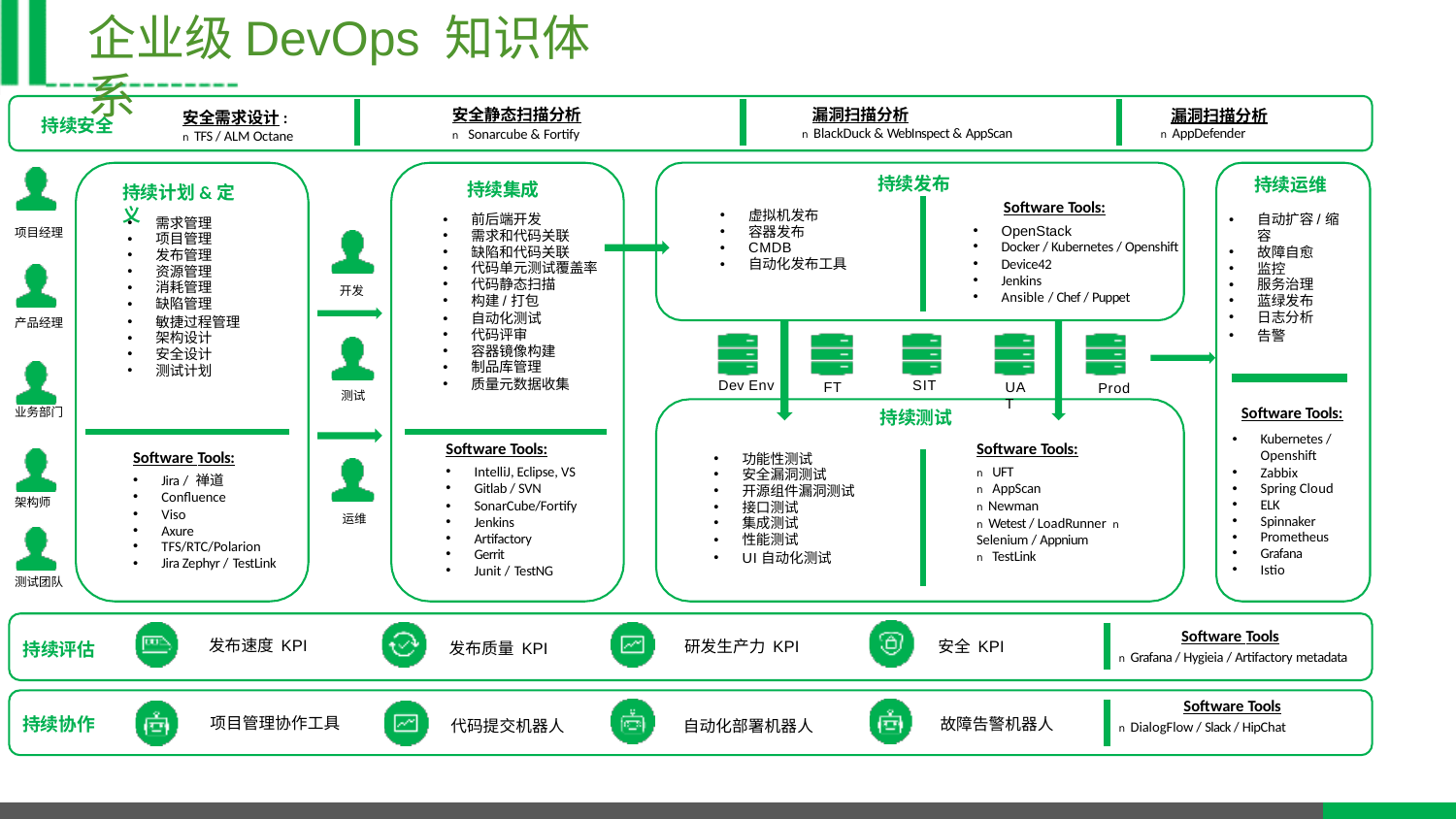

# 企业级DevOps 知识体系

安全静态扫描分析
n  Sonarcube & Fortify
漏洞扫描分析
n BlackDuck & WebInspect & AppScan
漏洞扫描分析
n AppDefender
安全需求设计:
n TFS / ALM Octane
持续安全

持续发布
持续运维
持续集成
前后端开发
需求和代码关联
缺陷和代码关联
代码单元测试覆盖率
代码静态扫描
构建/打包
自动化测试
代码评审
容器镜像构建
制品库管理
质量元数据收集
持续计划&定义
Software Tools:
OpenStack
Docker / Kubernetes / Openshift
Device42
Jenkins
Ansible / Chef / Puppet

虚拟机发布
容器发布
CMDB
自动化发布工具
自动扩容/缩容
故障自愈
监控
服务治理
蓝绿发布
日志分析
告警
需求管理
项目管理
发布管理
资源管理
消耗管理
缺陷管理
敏捷过程管理
架构设计
安全设计
测试计划
项目经理

开发

产品经理

Dev Env
SIT
UAT
FT
Prod

测试
Software Tools:
Kubernetes /  Openshift
Zabbix
Spring Cloud
ELK
Spinnaker
Prometheus
Grafana
Istio

业务部门
持续测试

Software Tools:
IntelliJ, Eclipse, VS
Gitlab / SVN
SonarCube/Fortify
Jenkins
Artifactory
Gerrit
Junit / TestNG
Software Tools:
n UFT
n AppScan
n Newman
n Wetest / LoadRunner  n Selenium / Appnium
n TestLink

Software Tools:
功能性测试
安全漏洞测试
开源组件漏洞测试
接口测试
集成测试
性能测试
UI自动化测试

Jira / 禅道
Confluence
Viso
Axure
TFS/RTC/Polarion
Jira Zephyr / TestLink
架构师
运维

测试团队

Software Tools
n Grafana / Hygieia / Artifactory metadata

发布速度 KPI
研发生产力 KPI
安全 KPI
持续评估
发布质量 KPI

Software Tools
n DialogFlow / Slack / HipChat

持续协作
项目管理协作工具
故障告警机器人
自动化部署机器人
代码提交机器人